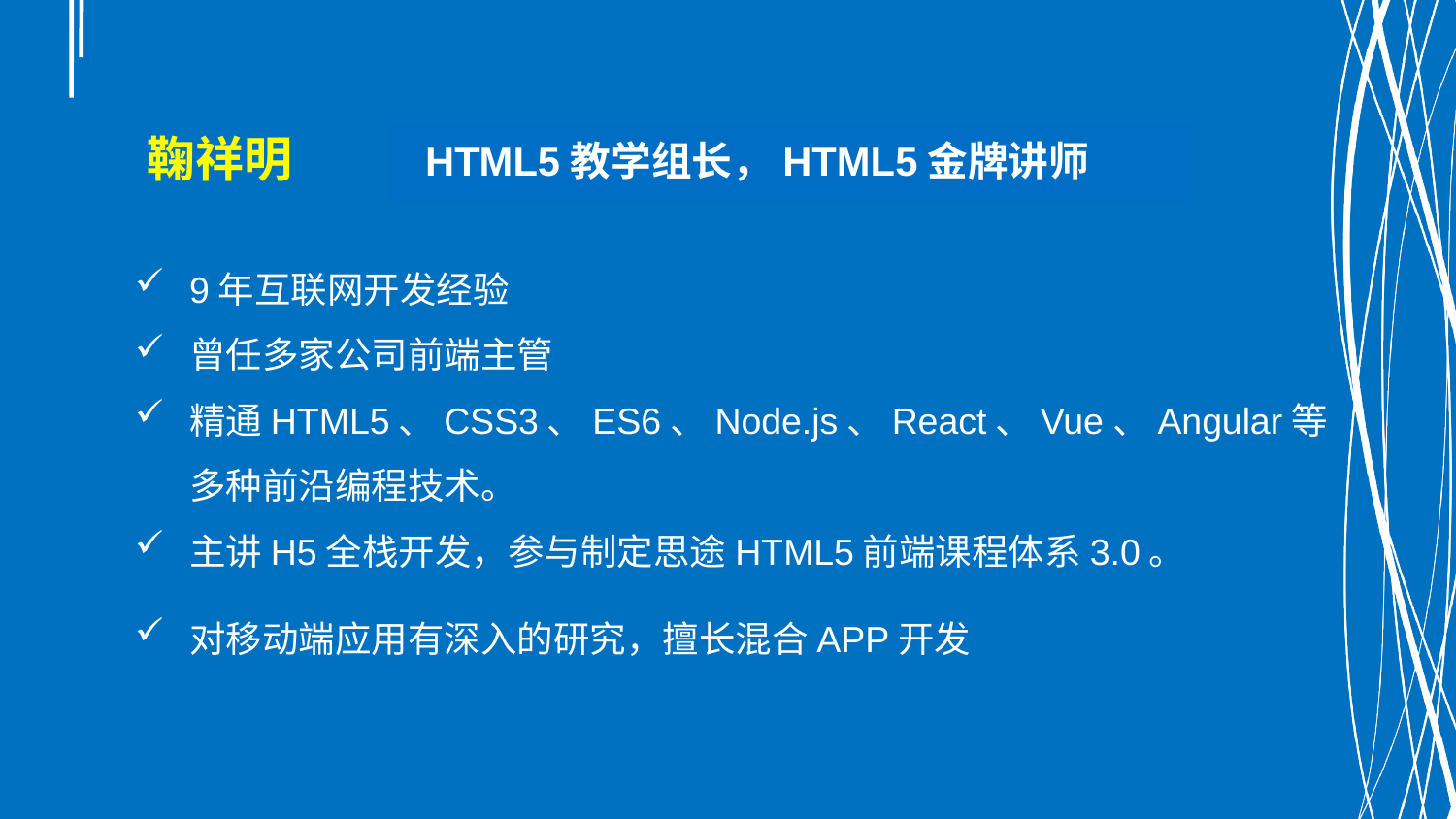

HTML5教学组长，HTML5金牌讲师
鞠祥明
9年互联网开发经验
曾任多家公司前端主管
精通HTML5、CSS3、ES6、Node.js、React、Vue、Angular等多种前沿编程技术。
主讲H5全栈开发，参与制定思途HTML5前端课程体系3.0。
对移动端应用有深入的研究，擅长混合APP开发